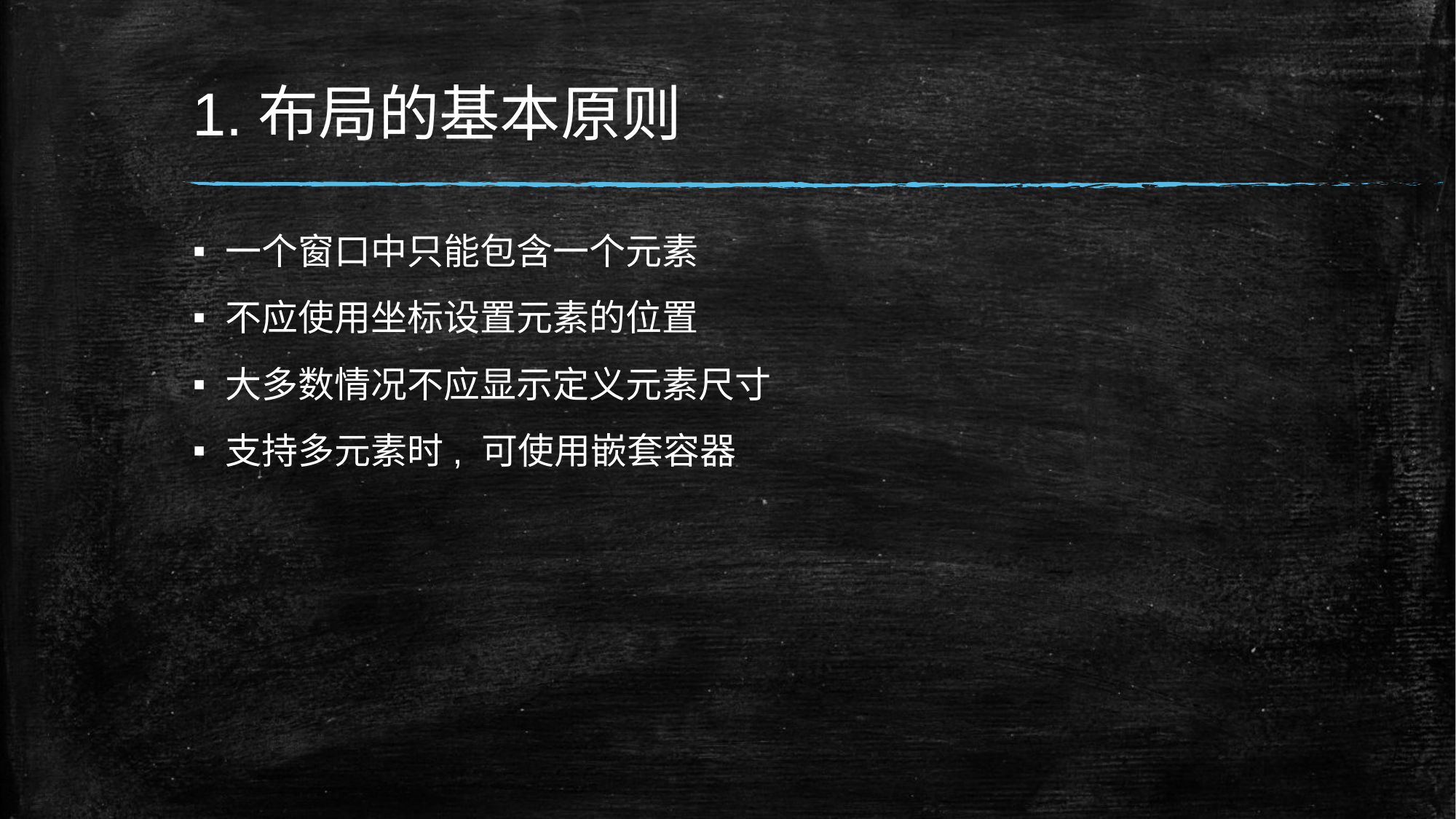

# 1.布局的基本原则
一个窗口中只能包含一个元素
不应使用坐标设置元素的位置
大多数情况不应显示定义元素尺寸
支持多元素时, 可使用嵌套容器